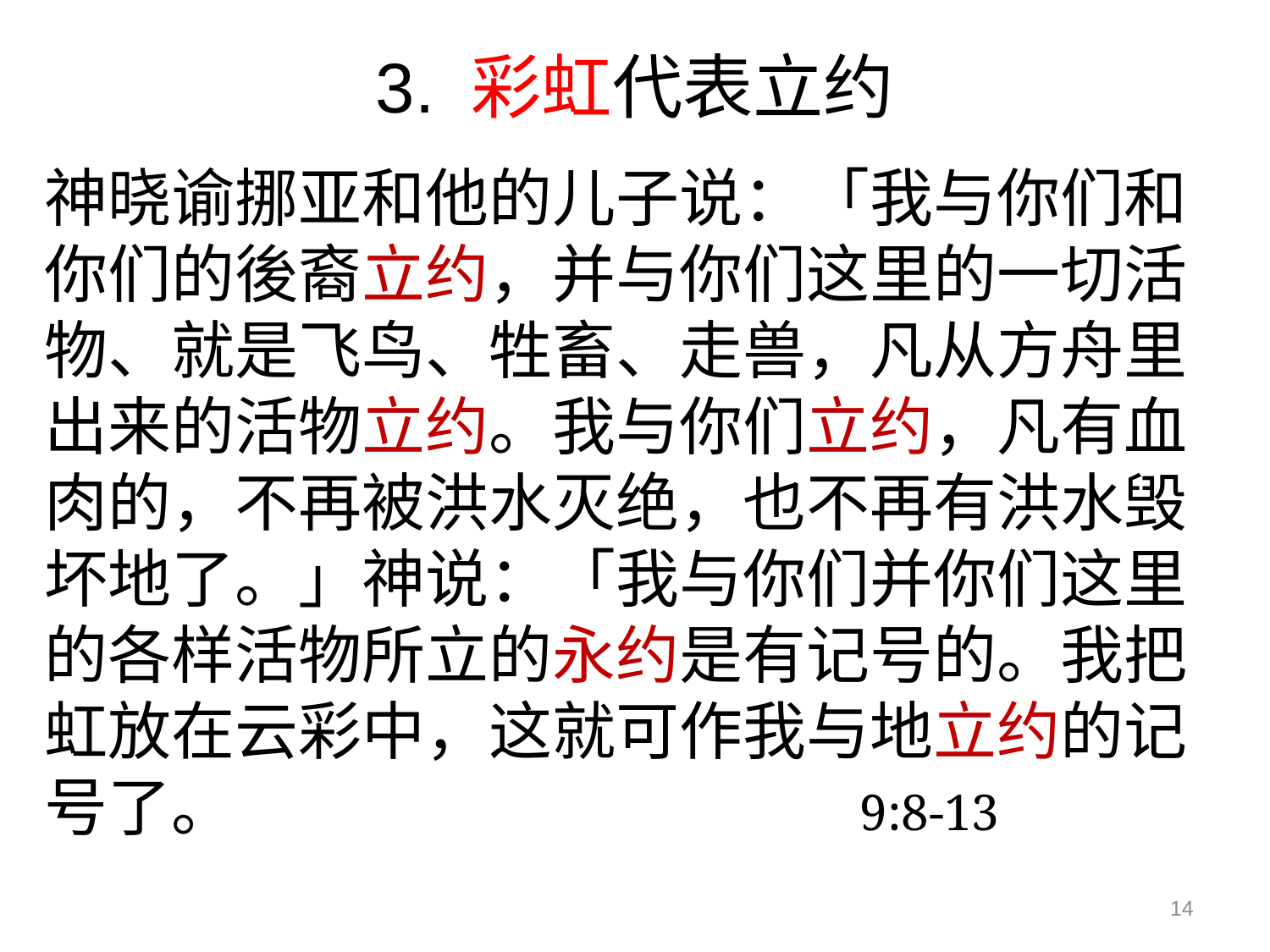

# 3. 彩虹代表立约
神晓谕挪亚和他的儿子说：「我与你们和你们的後裔立约，并与你们这里的一切活物、就是飞鸟、牲畜、走兽，凡从方舟里出来的活物立约。我与你们立约，凡有血肉的，不再被洪水灭绝，也不再有洪水毁坏地了。」神说：「我与你们并你们这里的各样活物所立的永约是有记号的。我把虹放在云彩中，这就可作我与地立约的记号了。                                           9:8-13
14